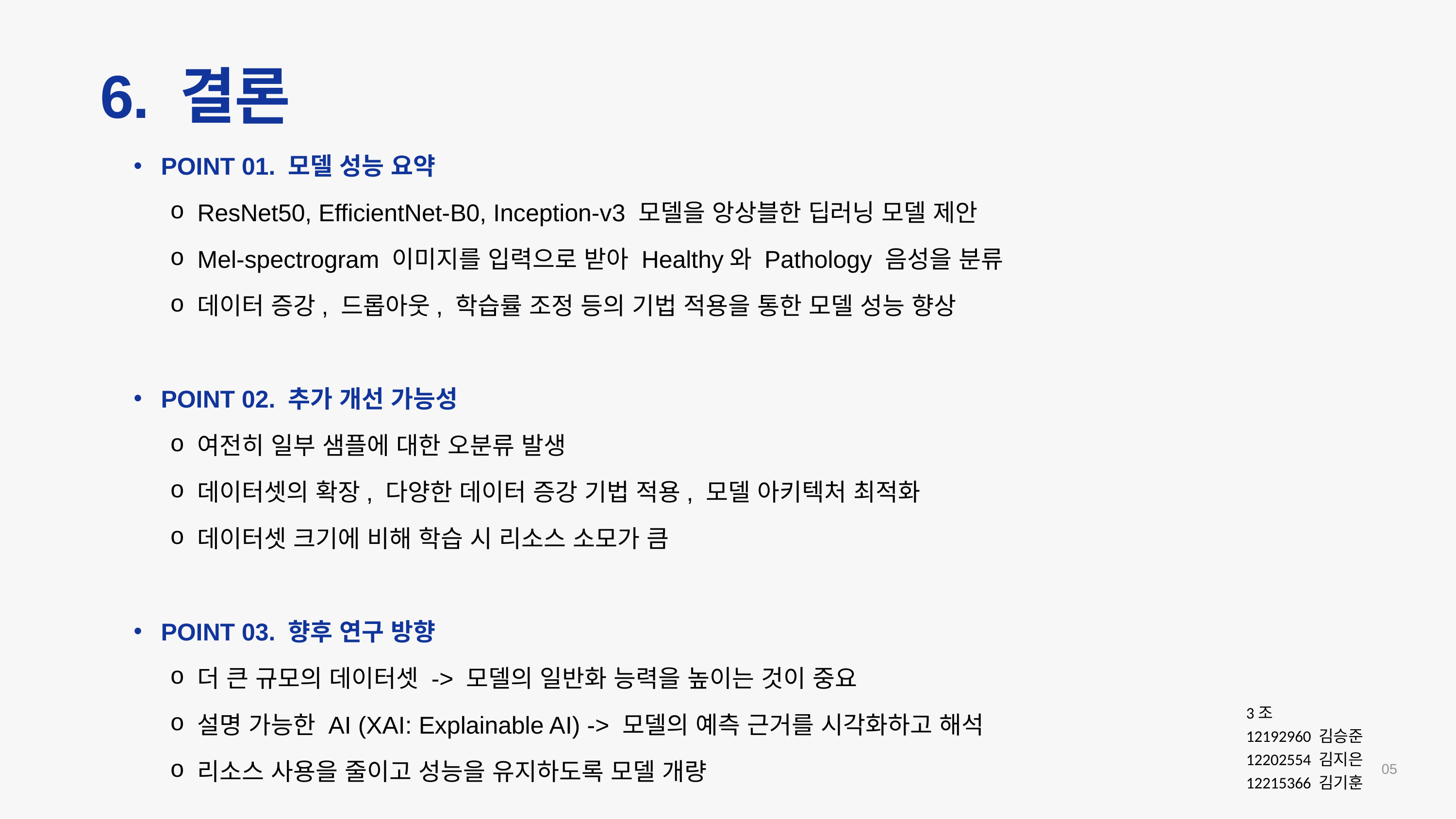

6. 결론
POINT 01. 모델 성능 요약
ResNet50, EfficientNet-B0, Inception-v3 모델을 앙상블한 딥러닝 모델 제안
Mel-spectrogram 이미지를 입력으로 받아 Healthy와 Pathology 음성을 분류
데이터 증강, 드롭아웃, 학습률 조정 등의 기법 적용을 통한 모델 성능 향상

POINT 02. 추가 개선 가능성
여전히 일부 샘플에 대한 오분류 발생
데이터셋의 확장, 다양한 데이터 증강 기법 적용, 모델 아키텍처 최적화
데이터셋 크기에 비해 학습 시 리소스 소모가 큼

POINT 03. 향후 연구 방향
더 큰 규모의 데이터셋 -> 모델의 일반화 능력을 높이는 것이 중요
설명 가능한 AI (XAI: Explainable AI) -> 모델의 예측 근거를 시각화하고 해석
리소스 사용을 줄이고 성능을 유지하도록 모델 개량
3조
12192960 김승준
12202554 김지은
12215366 김기훈
05